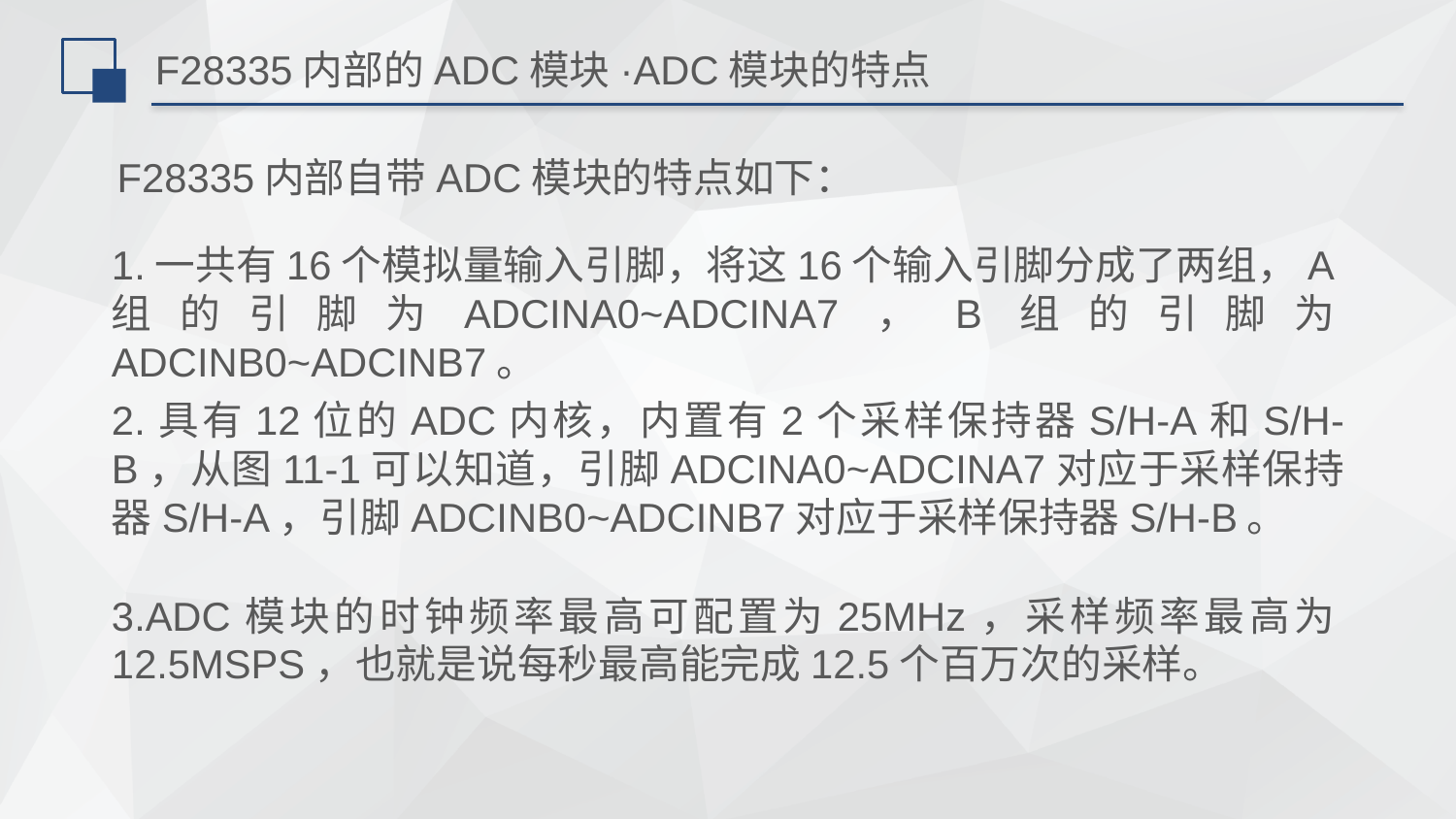

# F28335内部的ADC模块·ADC模块的特点
F28335内部自带ADC模块的特点如下：
1.一共有16个模拟量输入引脚，将这16个输入引脚分成了两组，A组的引脚为ADCINA0~ADCINA7，B组的引脚为ADCINB0~ADCINB7。
2.具有12位的ADC内核，内置有2个采样保持器S/H-A和S/H-B，从图11-1可以知道，引脚ADCINA0~ADCINA7对应于采样保持器S/H-A，引脚ADCINB0~ADCINB7对应于采样保持器S/H-B。
3.ADC模块的时钟频率最高可配置为25MHz，采样频率最高为12.5MSPS，也就是说每秒最高能完成12.5个百万次的采样。